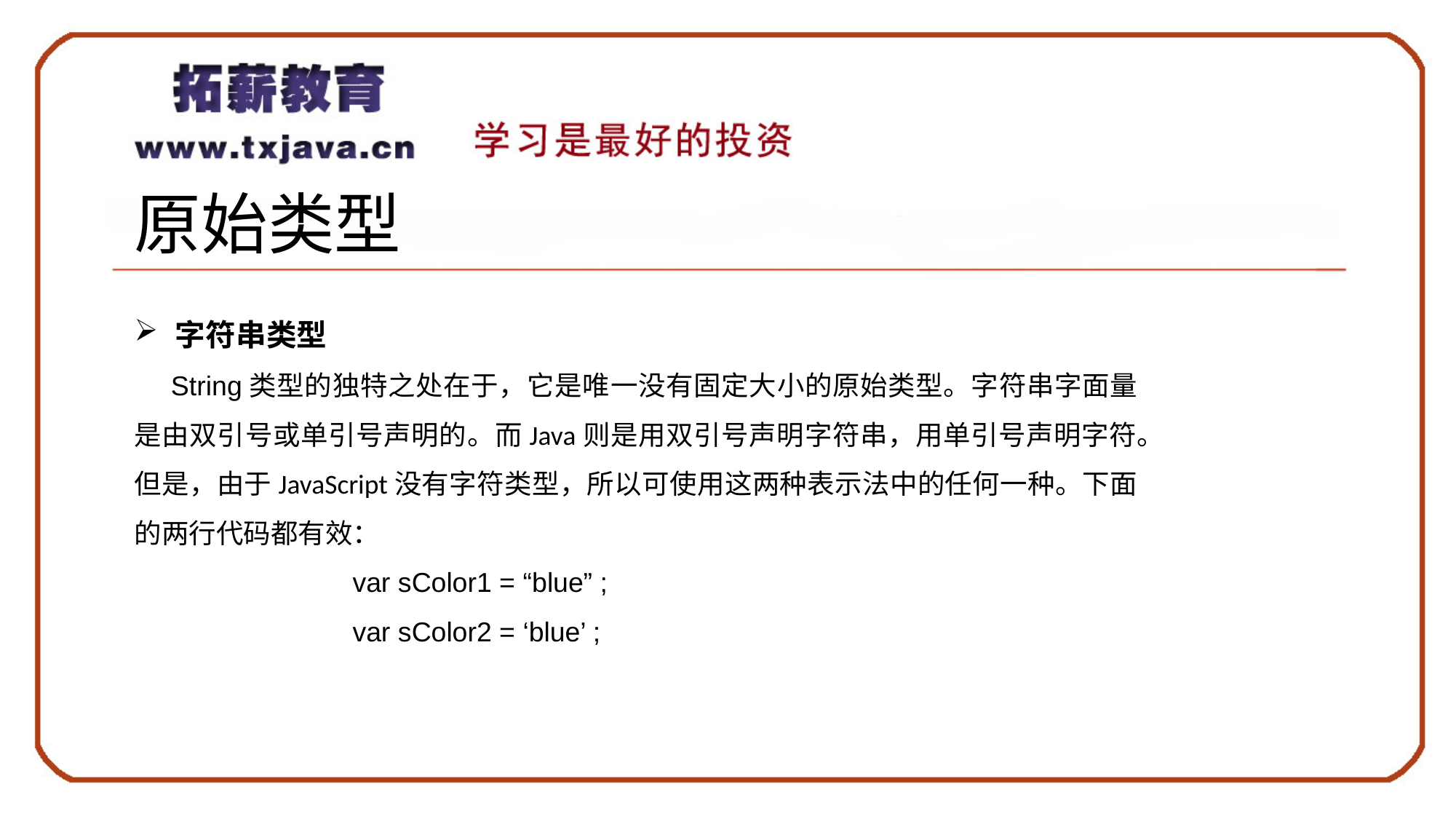

# 原始类型
字符串类型
String类型的独特之处在于，它是唯一没有固定大小的原始类型。字符串字面量是由双引号或单引号声明的。而Java则是用双引号声明字符串，用单引号声明字符。但是，由于JavaScript没有字符类型，所以可使用这两种表示法中的任何一种。下面的两行代码都有效：
 		var sColor1 = “blue” ;
		var sColor2 = ‘blue’ ;